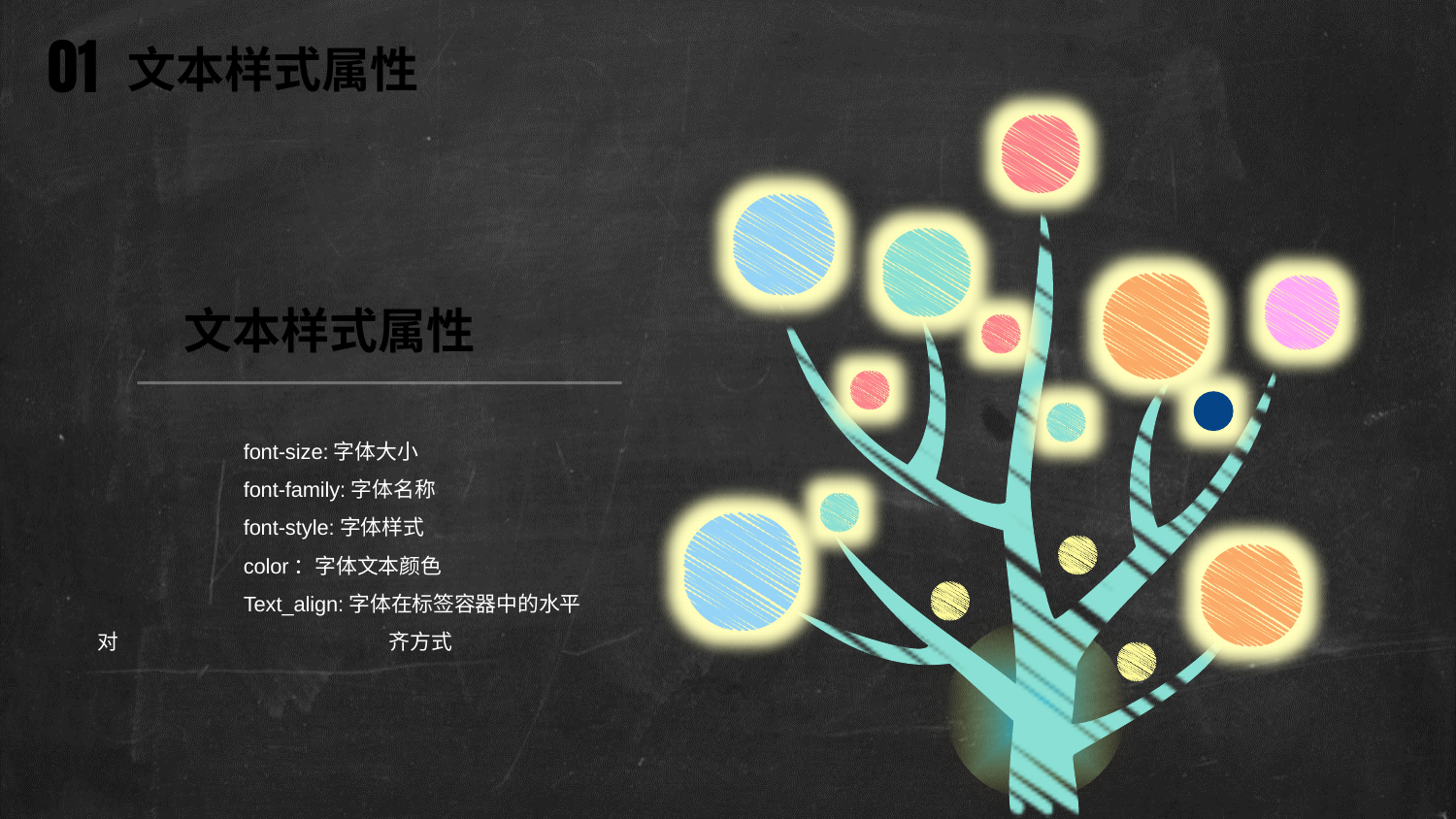

01
文本样式属性

文本样式属性
	font-size:字体大小
	font-family:字体名称
	font-style:字体样式
	color：字体文本颜色
	Text_align:字体在标签容器中的水平对		齐方式